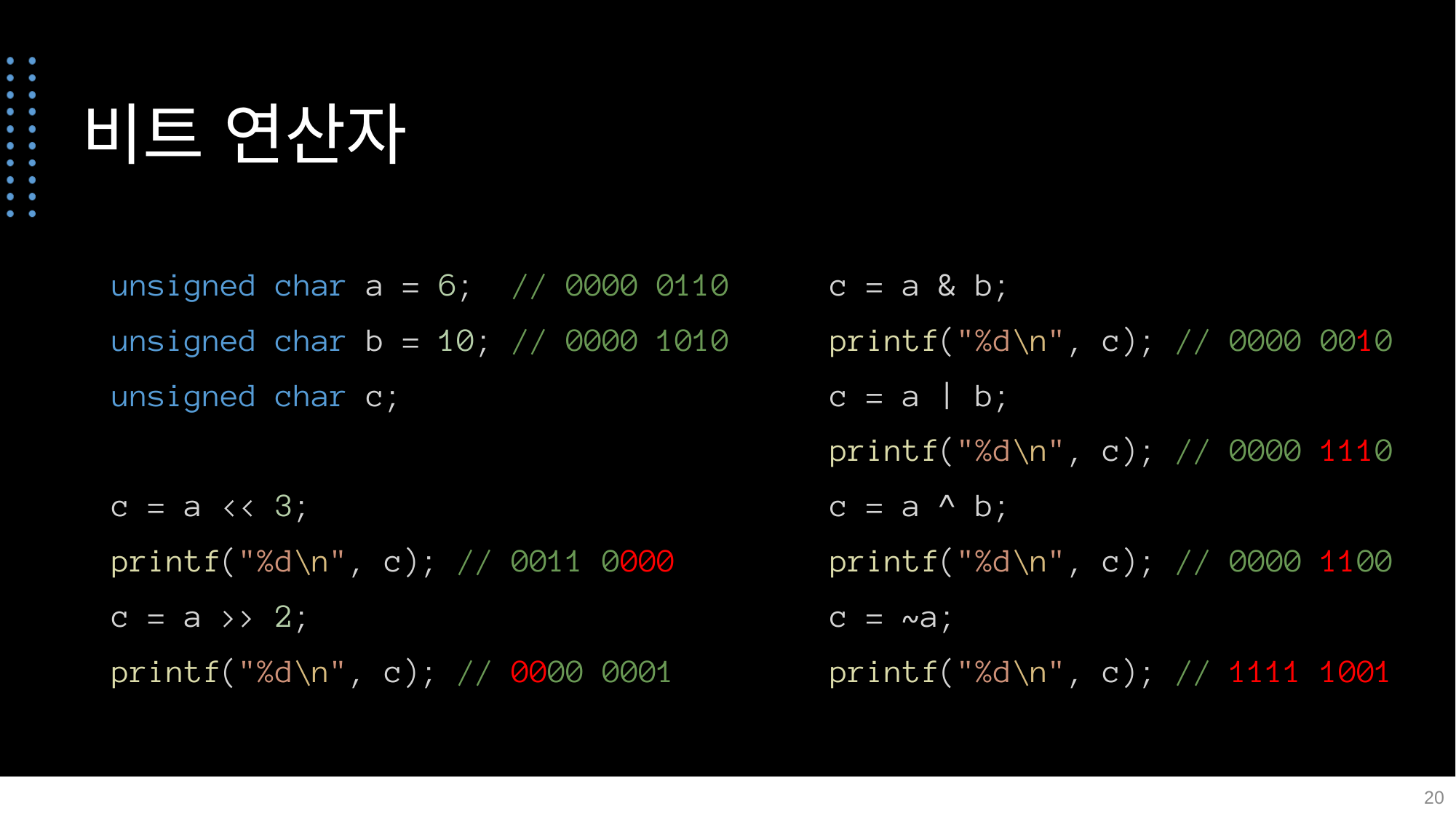

# 비트 연산자
    unsigned char a = 6;  // 0000 0110
    unsigned char b = 10; // 0000 1010
    unsigned char c;

    c = a << 3;
    printf("%d\n", c); // 0011 0000
    c = a >> 2;
    printf("%d\n", c); // 0000 0001

    c = a & b;
    printf("%d\n", c); // 0000 0010
    c = a | b;
    printf("%d\n", c); // 0000 1110
    c = a ^ b;
    printf("%d\n", c); // 0000 1100
    c = ~a;
    printf("%d\n", c); // 1111 1001
20